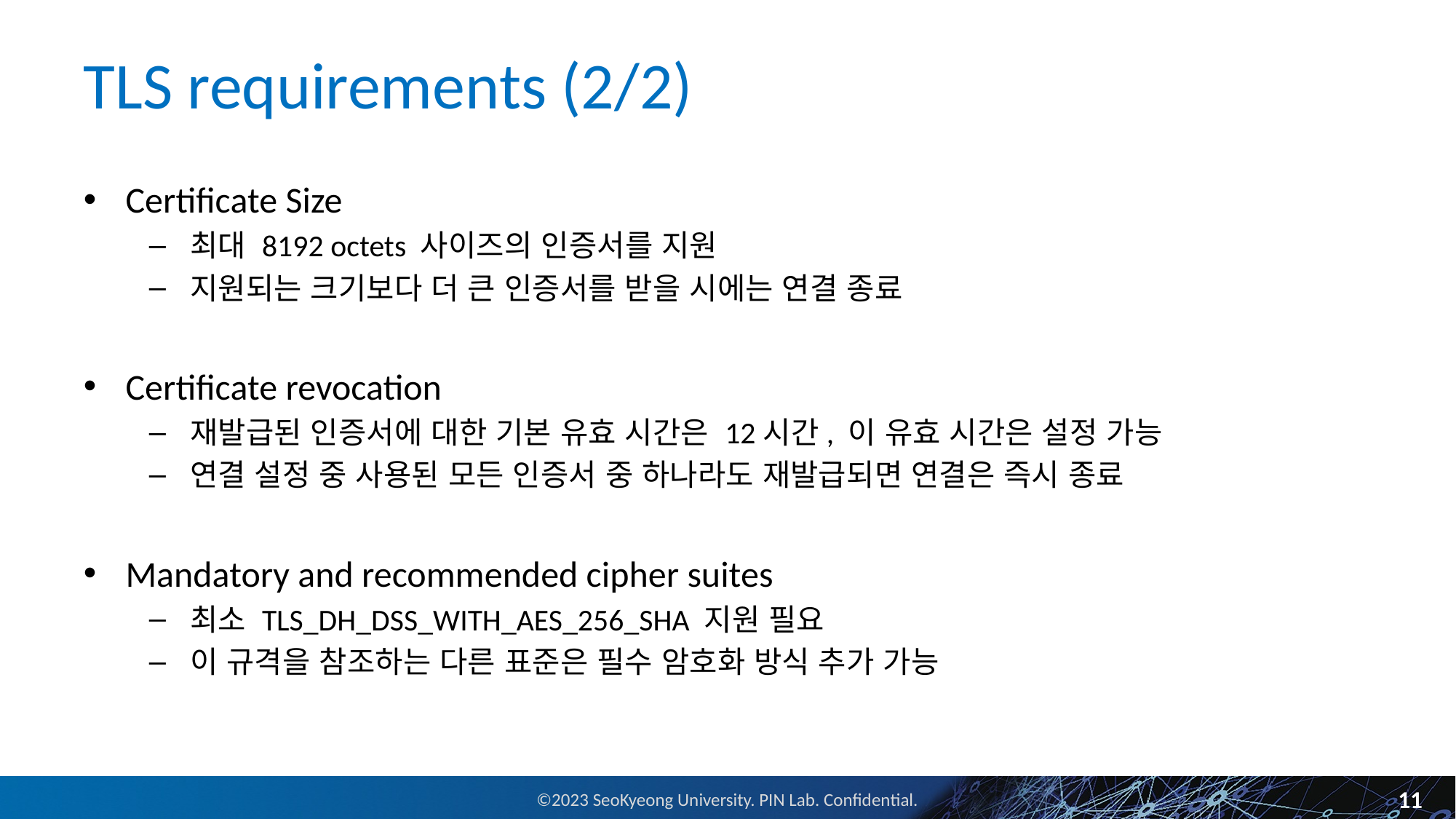

# TLS requirements (2/2)
Certificate Size
최대 8192 octets 사이즈의 인증서를 지원
지원되는 크기보다 더 큰 인증서를 받을 시에는 연결 종료

Certificate revocation
재발급된 인증서에 대한 기본 유효 시간은 12시간, 이 유효 시간은 설정 가능
연결 설정 중 사용된 모든 인증서 중 하나라도 재발급되면 연결은 즉시 종료

Mandatory and recommended cipher suites
최소 TLS_DH_DSS_WITH_AES_256_SHA 지원 필요
이 규격을 참조하는 다른 표준은 필수 암호화 방식 추가 가능
11